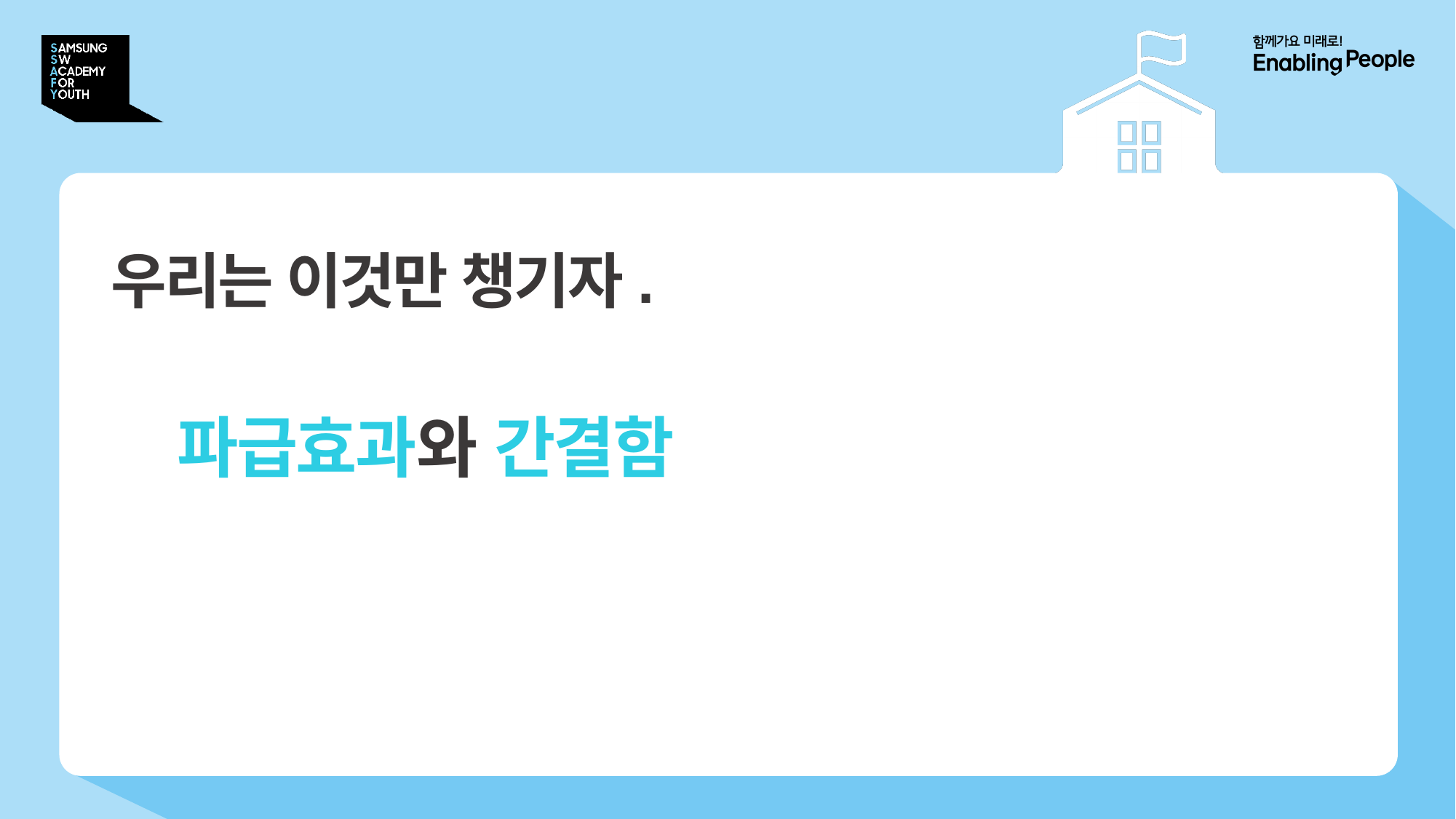

# 시작하며
우리는 이것만 챙기자.
파급효과와 간결함